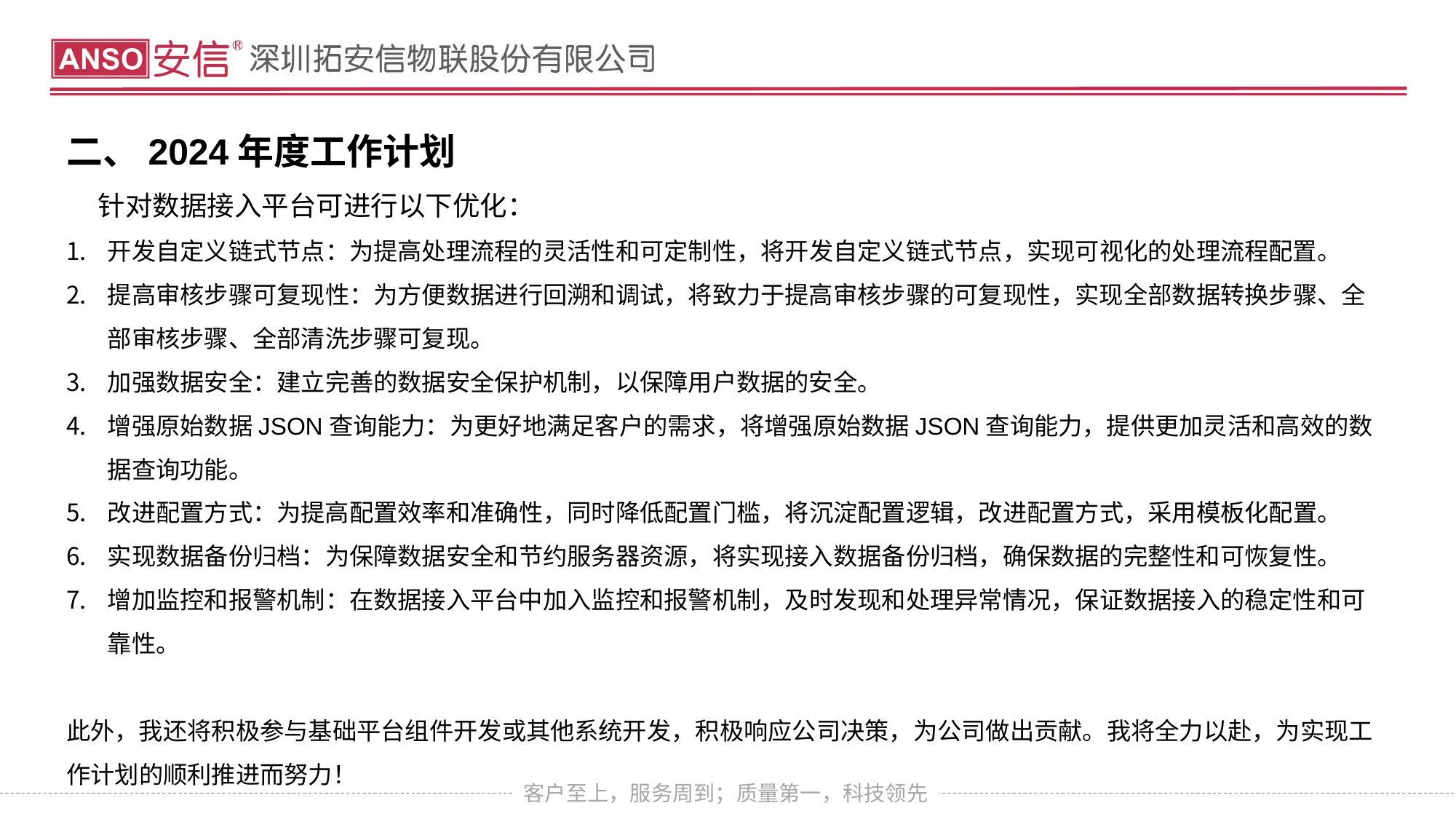

二、2024年度工作计划
    针对数据接入平台可进行以下优化：
开发自定义链式节点：为提高处理流程的灵活性和可定制性，将开发自定义链式节点，实现可视化的处理流程配置。
提高审核步骤可复现性：为方便数据进行回溯和调试，将致力于提高审核步骤的可复现性，实现全部数据转换步骤、全部审核步骤、全部清洗步骤可复现。
加强数据安全：建立完善的数据安全保护机制，以保障用户数据的安全。
增强原始数据JSON查询能力：为更好地满足客户的需求，将增强原始数据JSON查询能力，提供更加灵活和高效的数据查询功能。
改进配置方式：为提高配置效率和准确性，同时降低配置门槛，将沉淀配置逻辑，改进配置方式，采用模板化配置。
实现数据备份归档：为保障数据安全和节约服务器资源，将实现接入数据备份归档，确保数据的完整性和可恢复性。
增加监控和报警机制：在数据接入平台中加入监控和报警机制，及时发现和处理异常情况，保证数据接入的稳定性和可靠性。

此外，我还将积极参与基础平台组件开发或其他系统开发，积极响应公司决策，为公司做出贡献。我将全力以赴，为实现工作计划的顺利推进而努力！
10